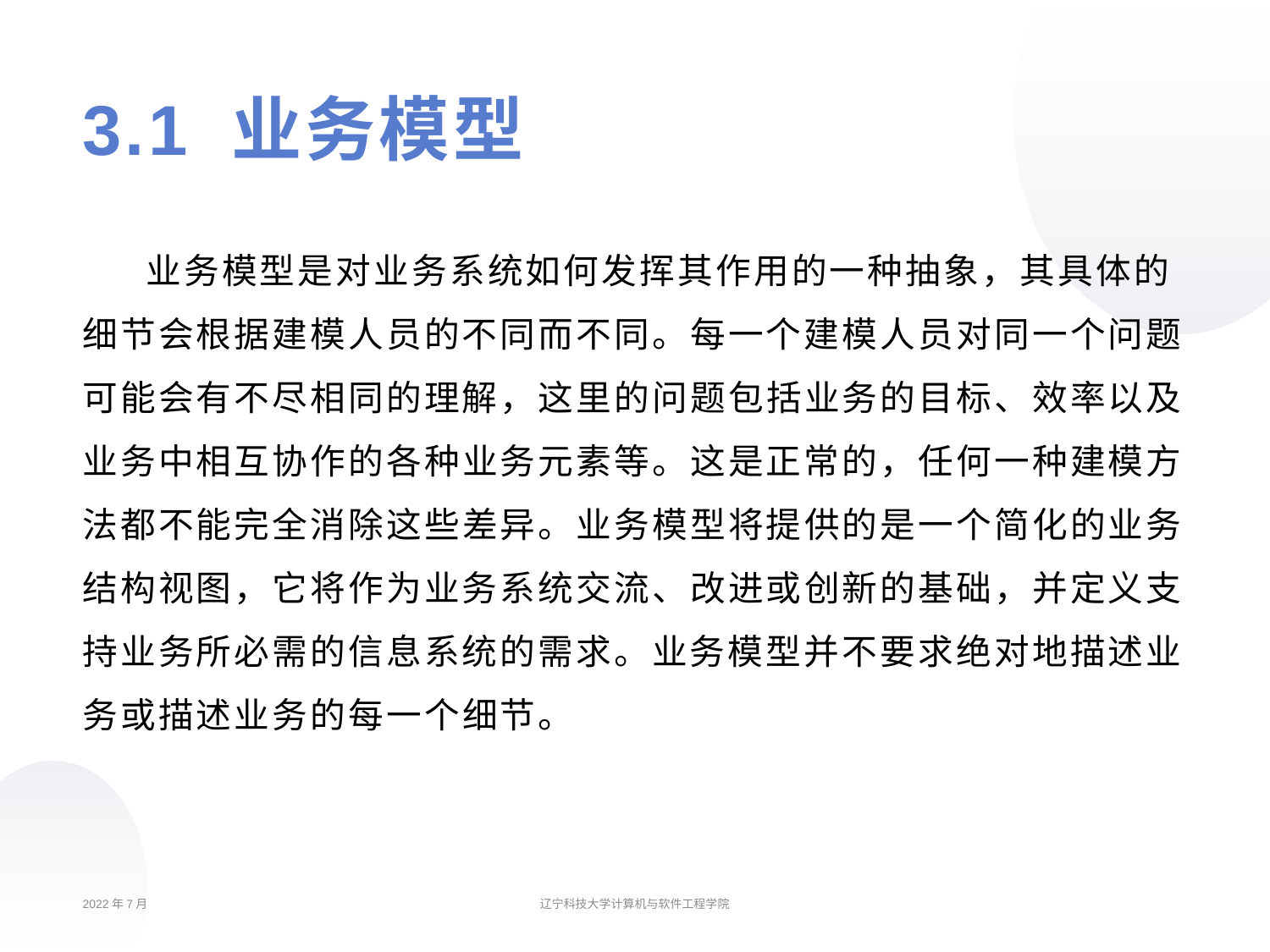

# 3.1 业务模型
业务模型是对业务系统如何发挥其作用的一种抽象，其具体的细节会根据建模人员的不同而不同。每一个建模人员对同一个问题可能会有不尽相同的理解，这里的问题包括业务的目标、效率以及业务中相互协作的各种业务元素等。这是正常的，任何一种建模方法都不能完全消除这些差异。业务模型将提供的是一个简化的业务结构视图，它将作为业务系统交流、改进或创新的基础，并定义支持业务所必需的信息系统的需求。业务模型并不要求绝对地描述业务或描述业务的每一个细节。

6
2022年7月
辽宁科技大学计算机与软件工程学院